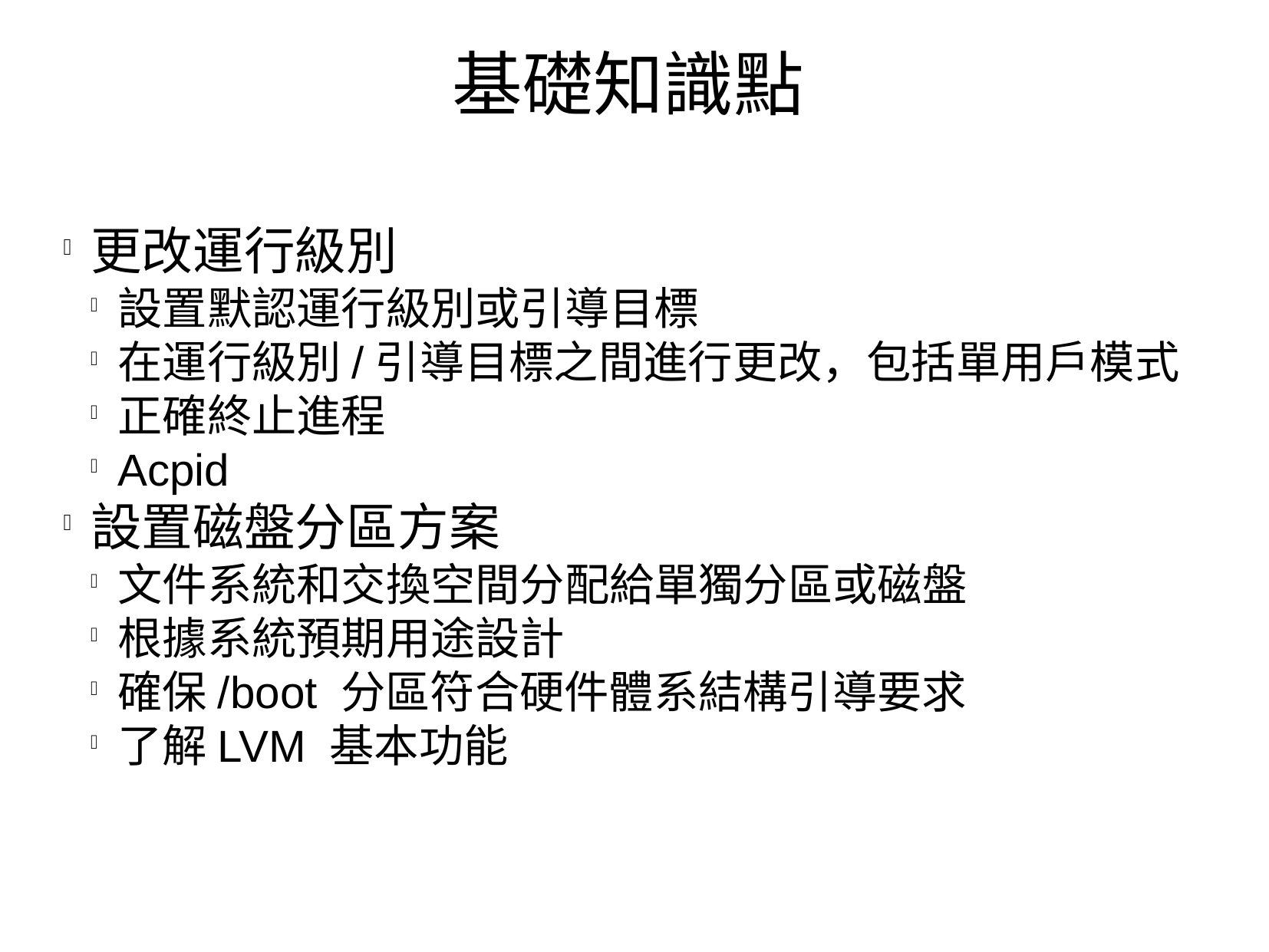

基礎知識點
更改運行級別
設置默認運行級別或引導目標
在運行級別/引導目標之間進行更改，包括單用戶模式
正確終止進程
Acpid
設置磁盤分區方案
文件系統和交換空間分配給單獨分區或磁盤
根據系統預期用途設計
確保/boot 分區符合硬件體系結構引導要求
了解LVM 基本功能